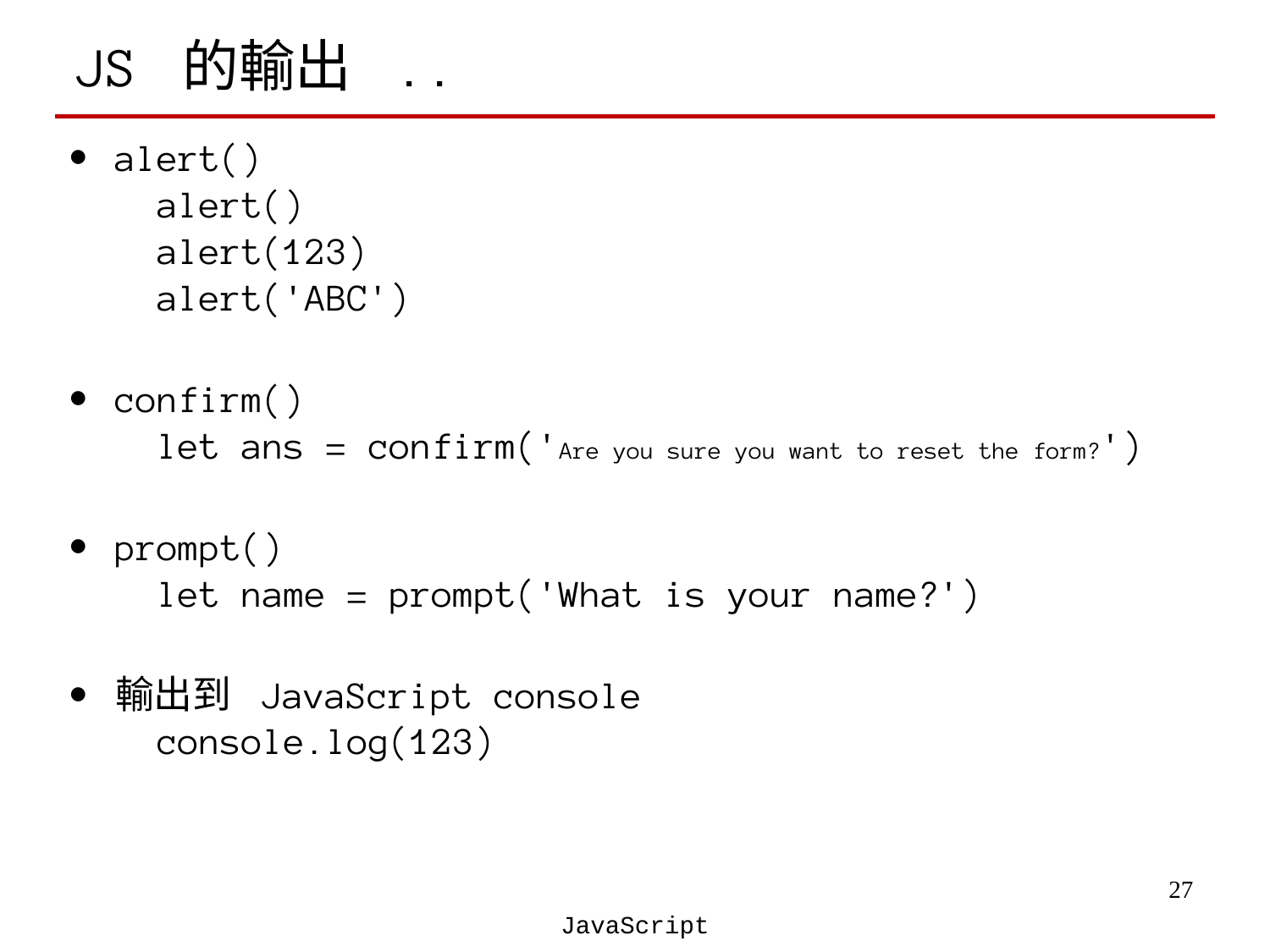

# JS 的輸出 ..
alert()
  alert()
  alert(123)
  alert('ABC')
confirm()
  let ans = confirm('Are you sure you want to reset the form?')
prompt()
  let name = prompt('What is your name?')
輸出到 JavaScript console
  console.log(123)

27
JavaScript